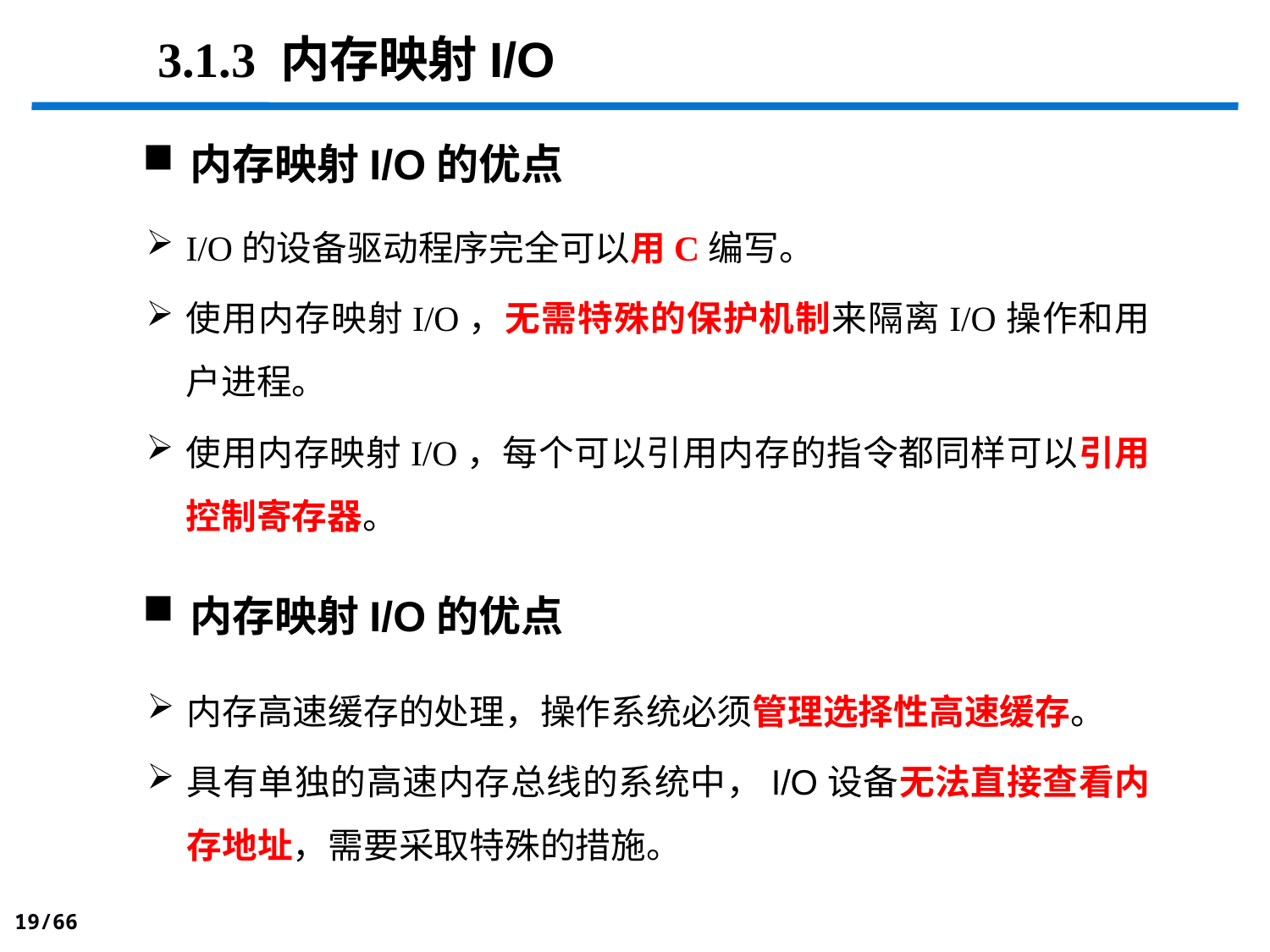

3.1.3 内存映射I/O
内存映射I/O的优点
I/O的设备驱动程序完全可以用C编写。
使用内存映射I/O，无需特殊的保护机制来隔离I/O操作和用户进程。
使用内存映射I/O，每个可以引用内存的指令都同样可以引用控制寄存器。
内存映射I/O的优点
内存高速缓存的处理，操作系统必须管理选择性高速缓存。
具有单独的高速内存总线的系统中，I/O设备无法直接查看内存地址，需要采取特殊的措施。